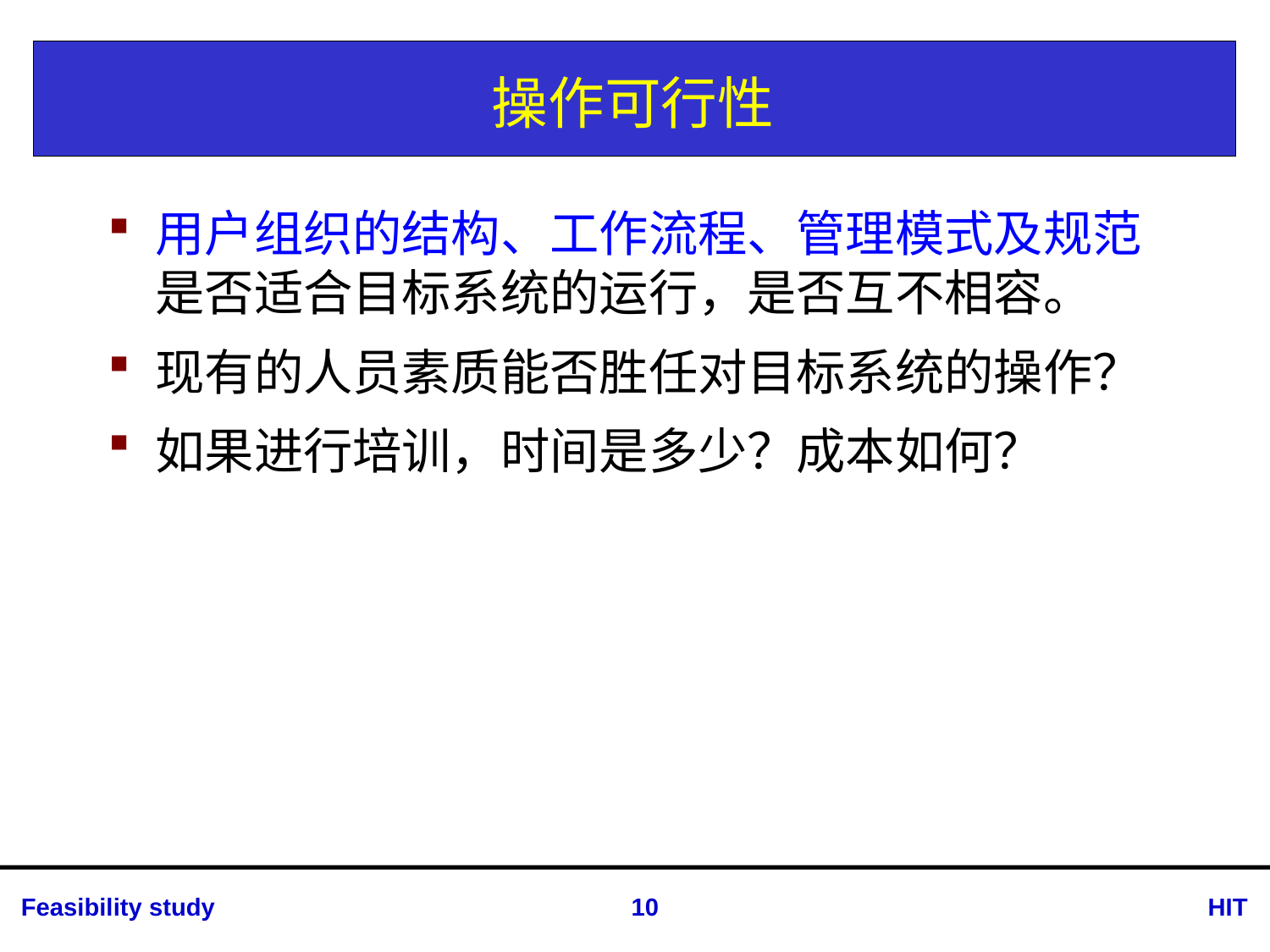

# 操作可行性
用户组织的结构、工作流程、管理模式及规范是否适合目标系统的运行，是否互不相容。
现有的人员素质能否胜任对目标系统的操作？
如果进行培训，时间是多少？成本如何？